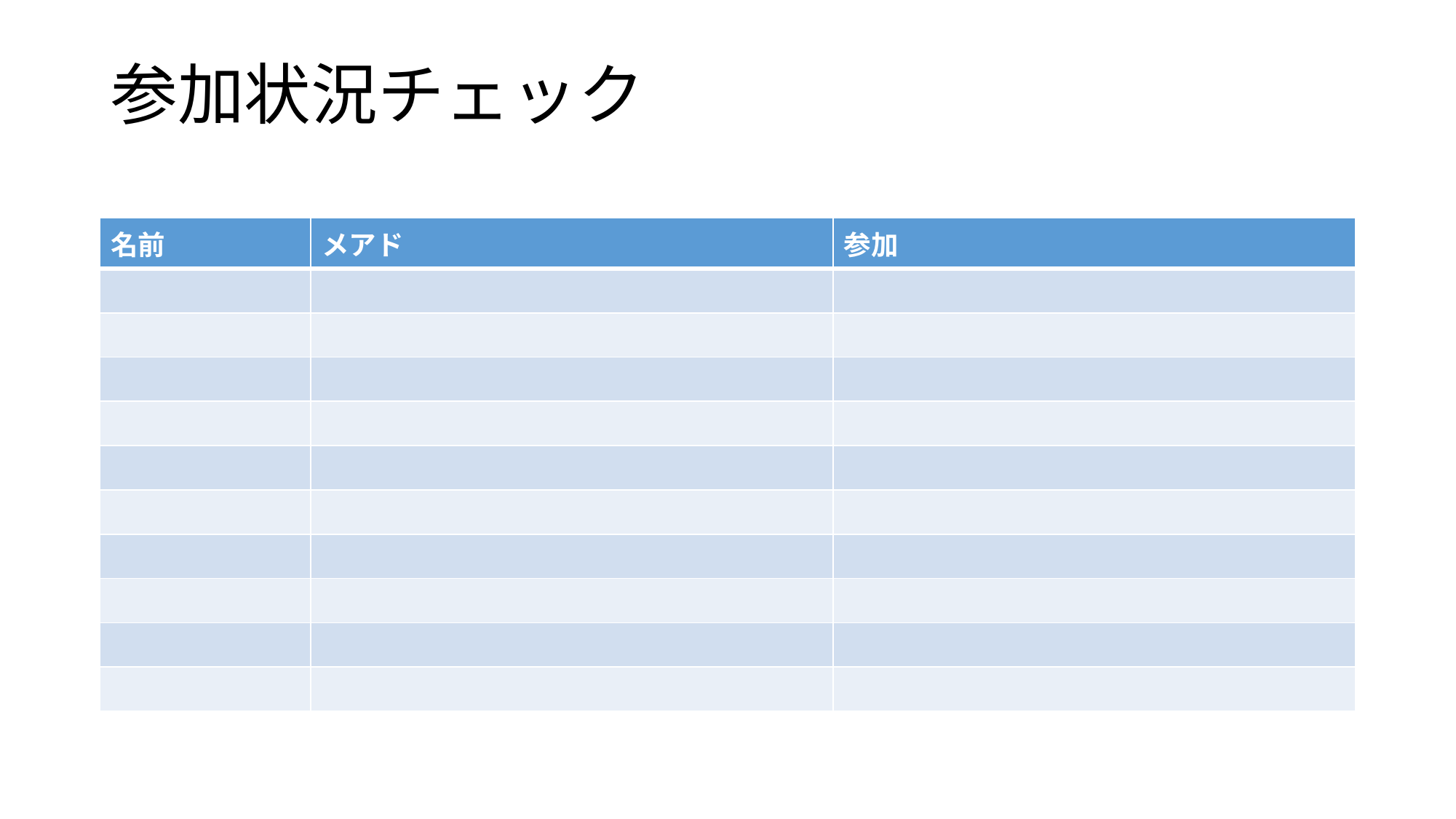

# 参加状況チェック
| 名前 | メアド | 参加 |
| --- | --- | --- |
|  |  |  |
|  |  |  |
|  |  |  |
|  |  |  |
|  |  |  |
|  |  |  |
|  |  |  |
|  |  |  |
|  |  |  |
|  |  |  |